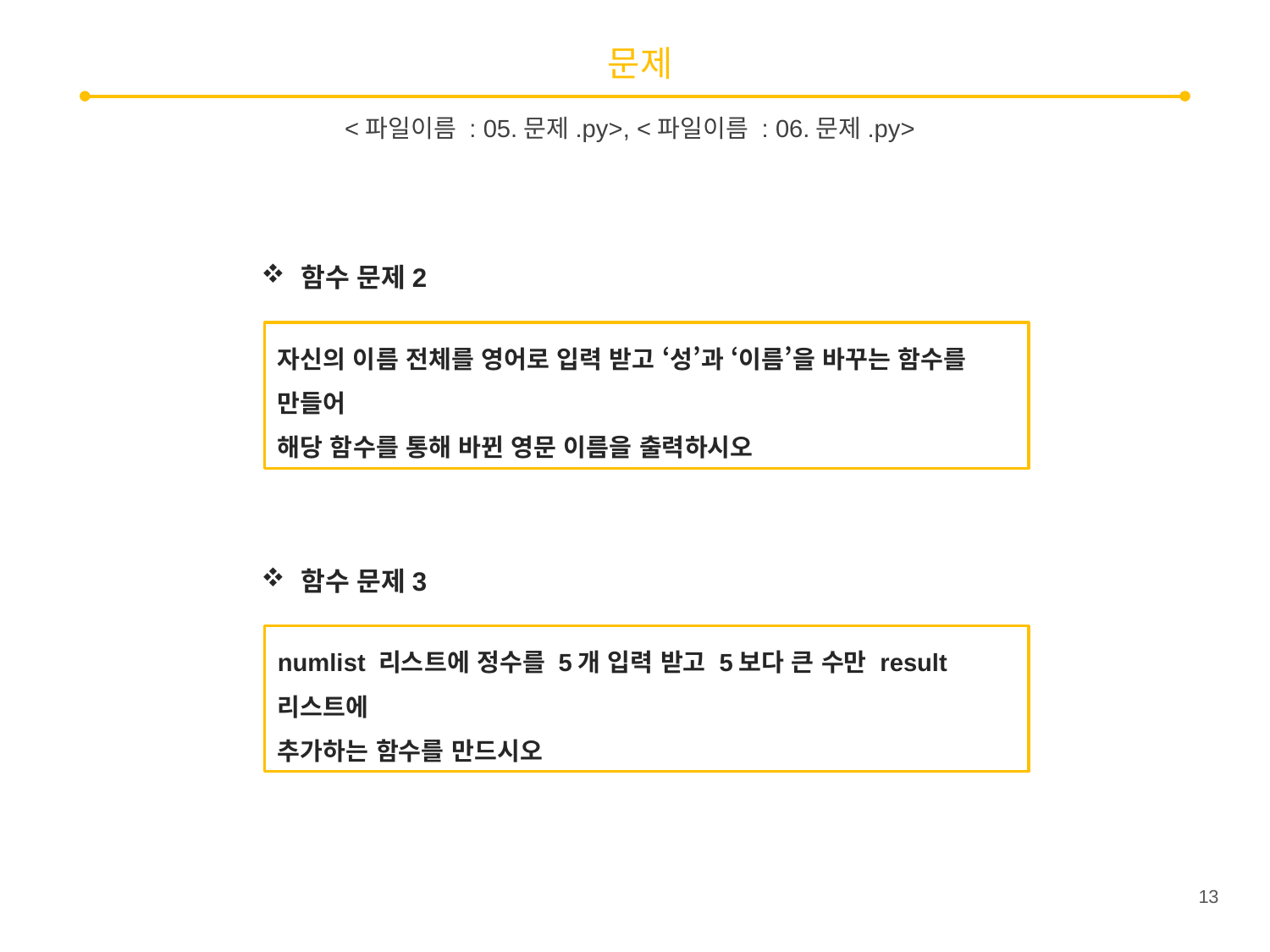

# 문제
<파일이름 : 05.문제.py>, <파일이름 : 06.문제.py>
함수 문제2
자신의 이름 전체를 영어로 입력 받고 ‘성’과 ‘이름’을 바꾸는 함수를 만들어
해당 함수를 통해 바뀐 영문 이름을 출력하시오
함수 문제3
numlist 리스트에 정수를 5개 입력 받고 5보다 큰 수만 result리스트에
추가하는 함수를 만드시오